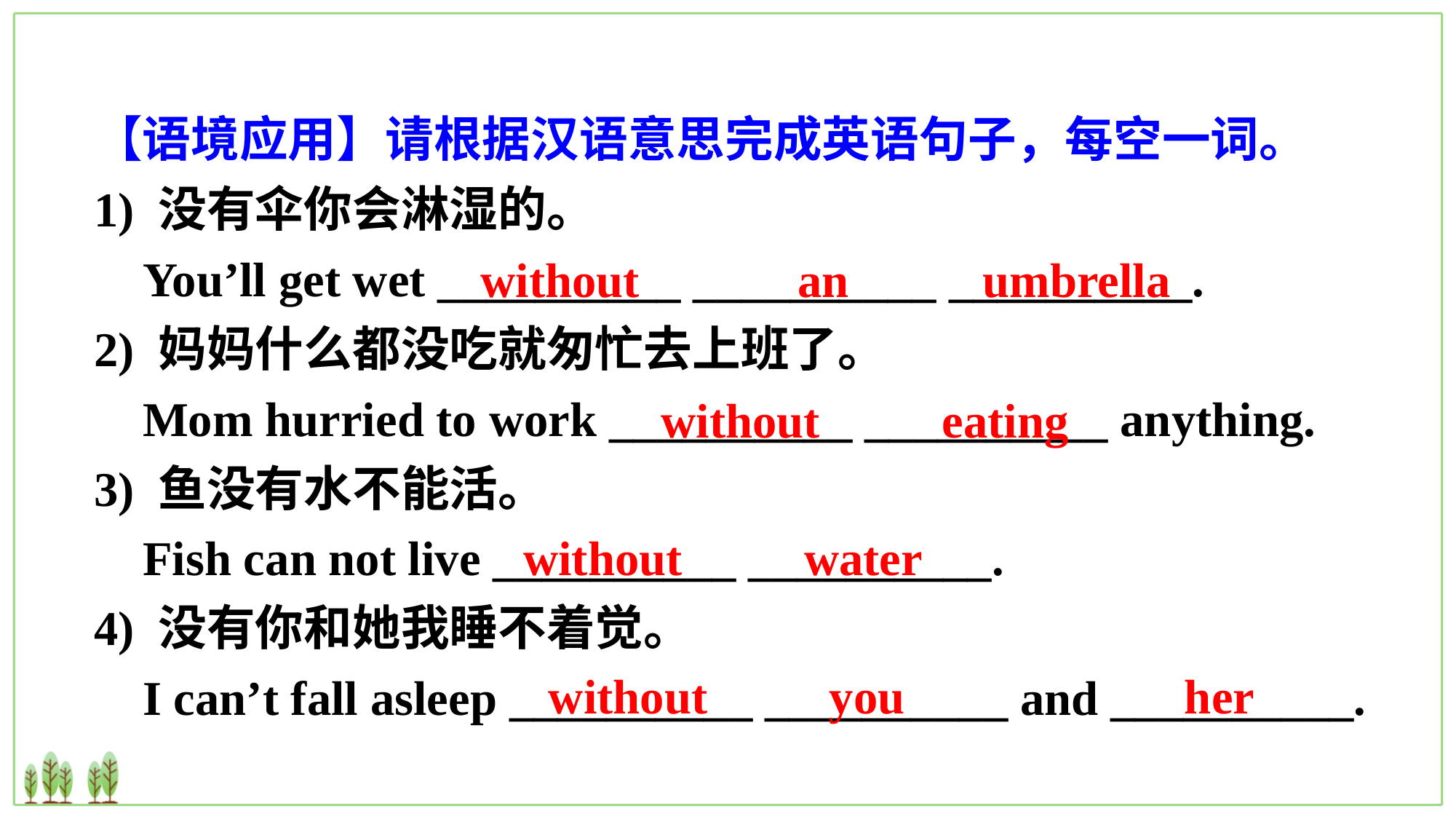

【语境应用】请根据汉语意思完成英语句子，每空一词。
1) 没有伞你会淋湿的。
    You’ll get wet __________ __________ __________.
2) 妈妈什么都没吃就匆忙去上班了。
    Mom hurried to work __________ __________ anything.
3) 鱼没有水不能活。
    Fish can not live __________ __________.
4) 没有你和她我睡不着觉。
    I can’t fall asleep __________ __________ and __________.

without             an           umbrella
without          eating
without          water
without          you                       her